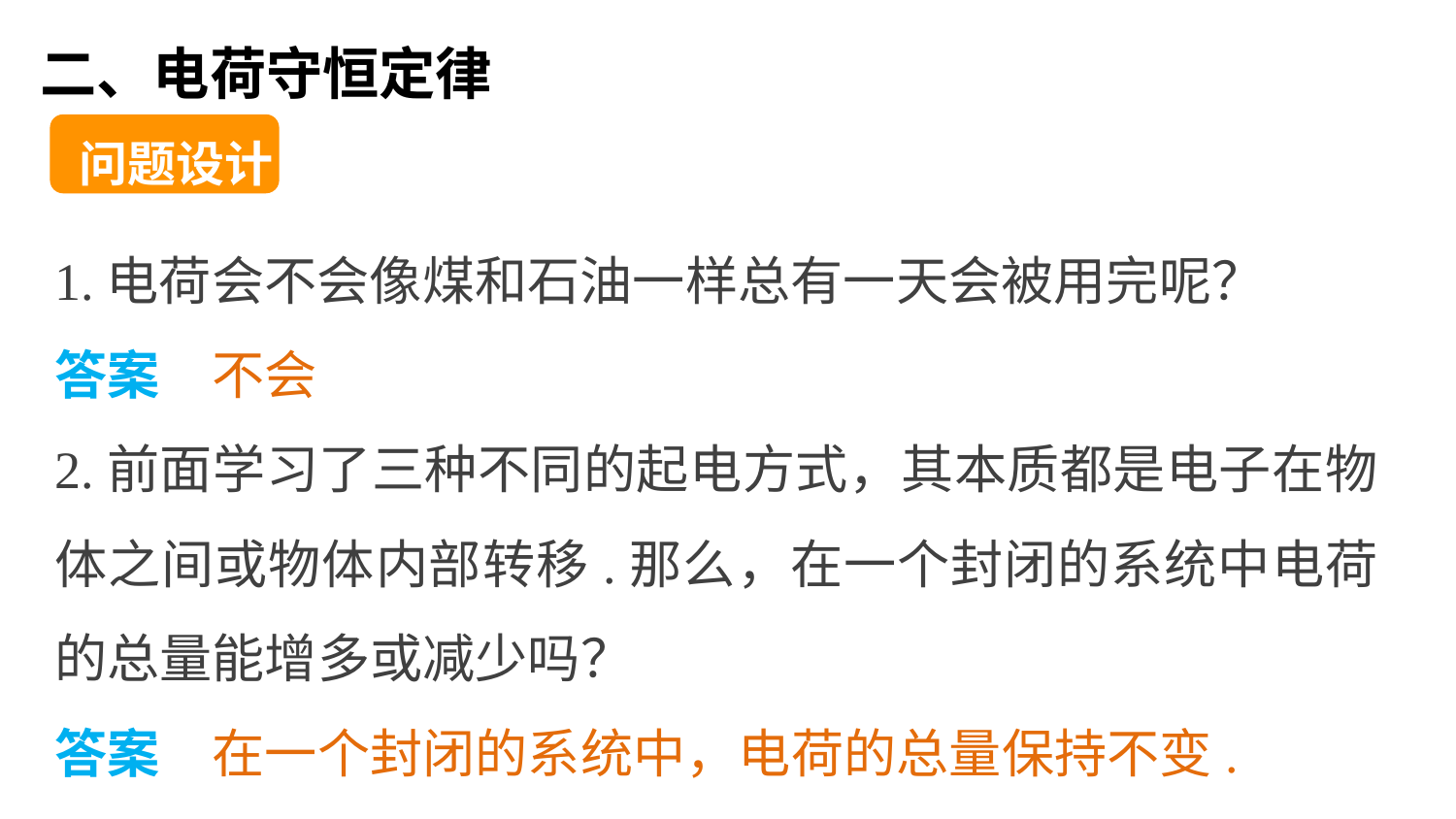

二、电荷守恒定律
 问题设计
1.电荷会不会像煤和石油一样总有一天会被用完呢？
答案　不会
2.前面学习了三种不同的起电方式，其本质都是电子在物体之间或物体内部转移.那么，在一个封闭的系统中电荷的总量能增多或减少吗？
答案　在一个封闭的系统中，电荷的总量保持不变.